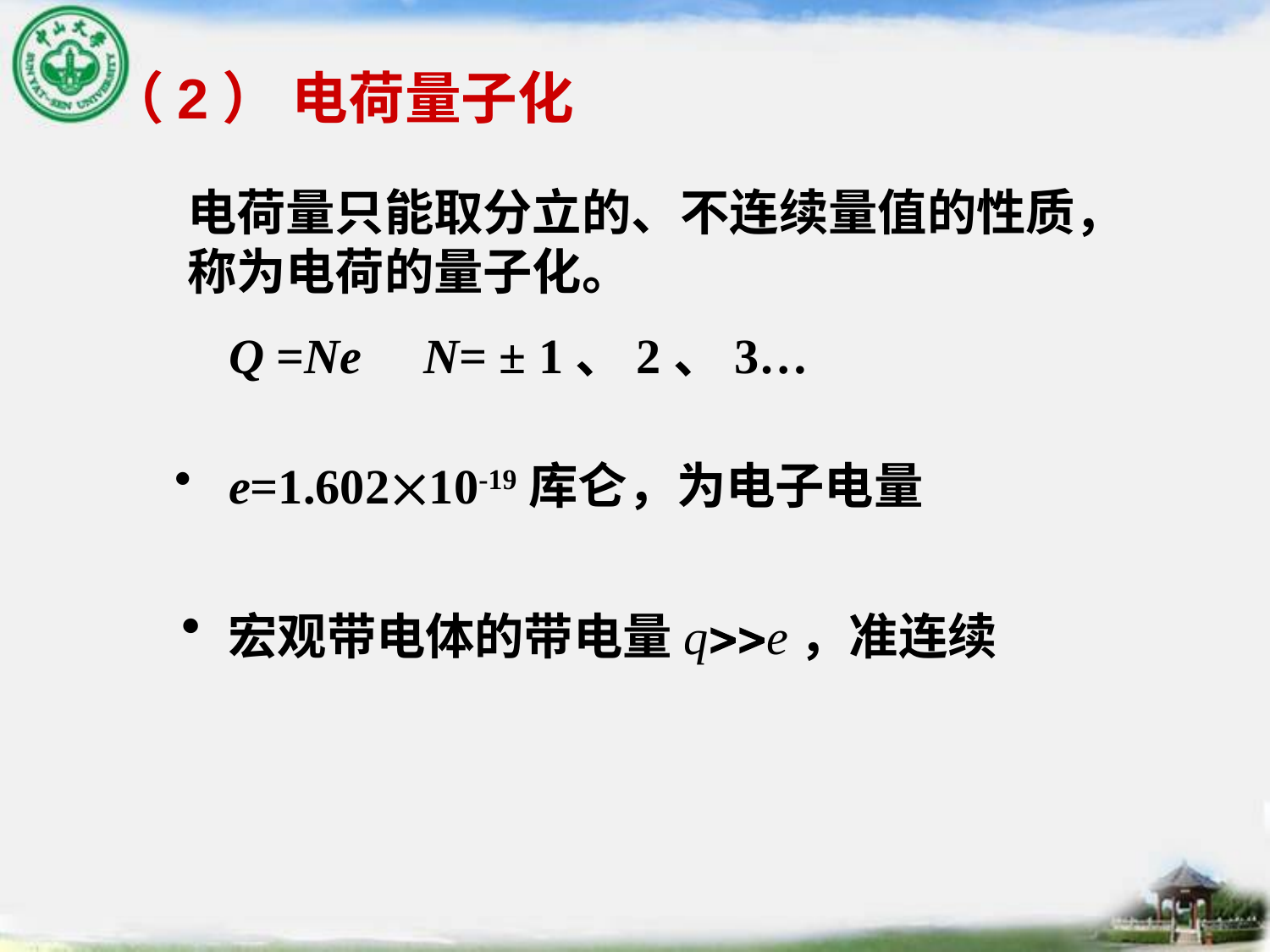

（2） 电荷量子化
电荷量只能取分立的、不连续量值的性质，称为电荷的量子化。
   Q =Ne     N= ± 1、2、3…
   e=1.602×10-19库仑，为电子电量
 宏观带电体的带电量q>>e，准连续
12